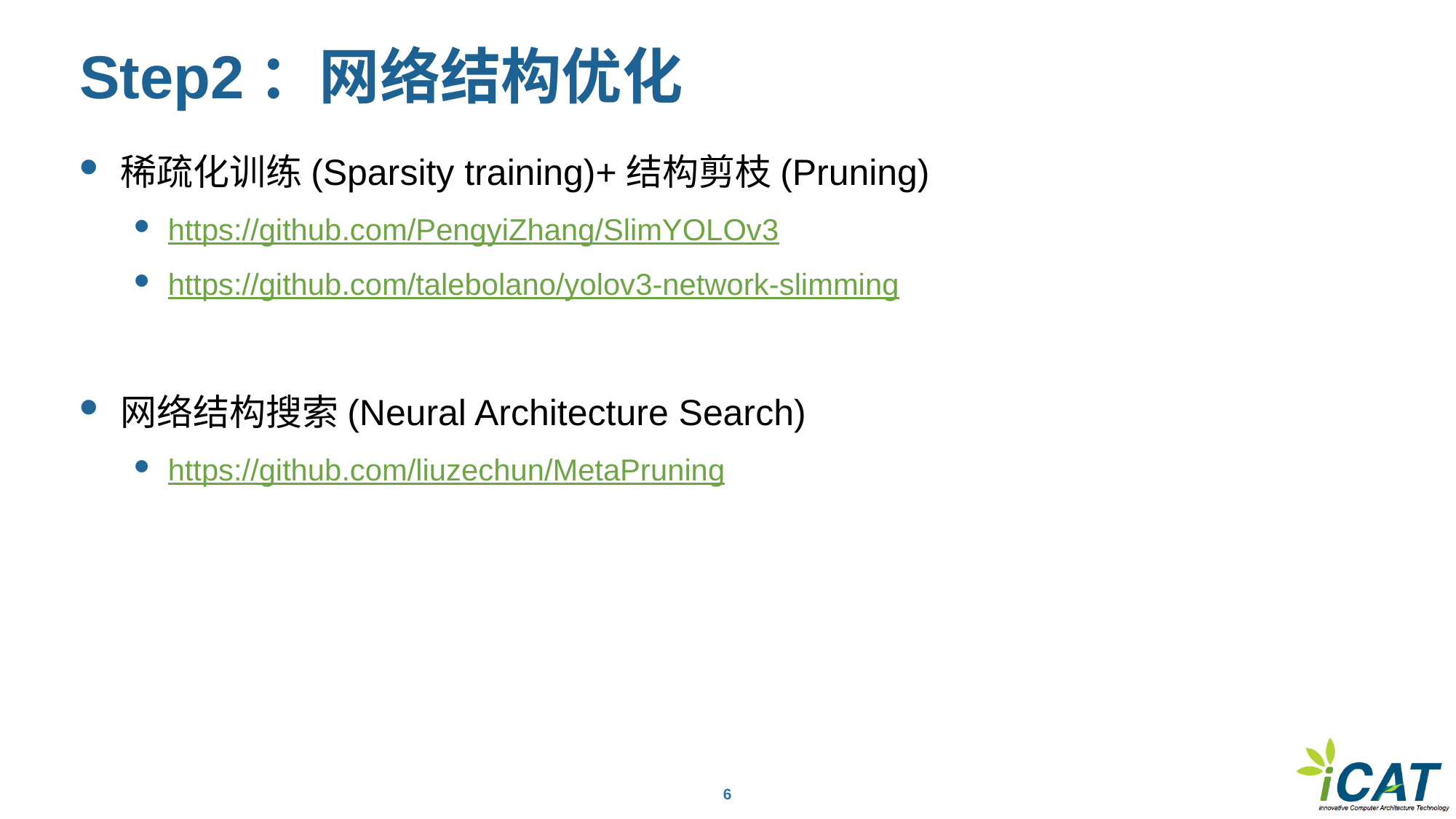

# Step2：网络结构优化
稀疏化训练(Sparsity training)+结构剪枝(Pruning)
https://github.com/PengyiZhang/SlimYOLOv3
https://github.com/talebolano/yolov3-network-slimming

网络结构搜索(Neural Architecture Search)
https://github.com/liuzechun/MetaPruning
6